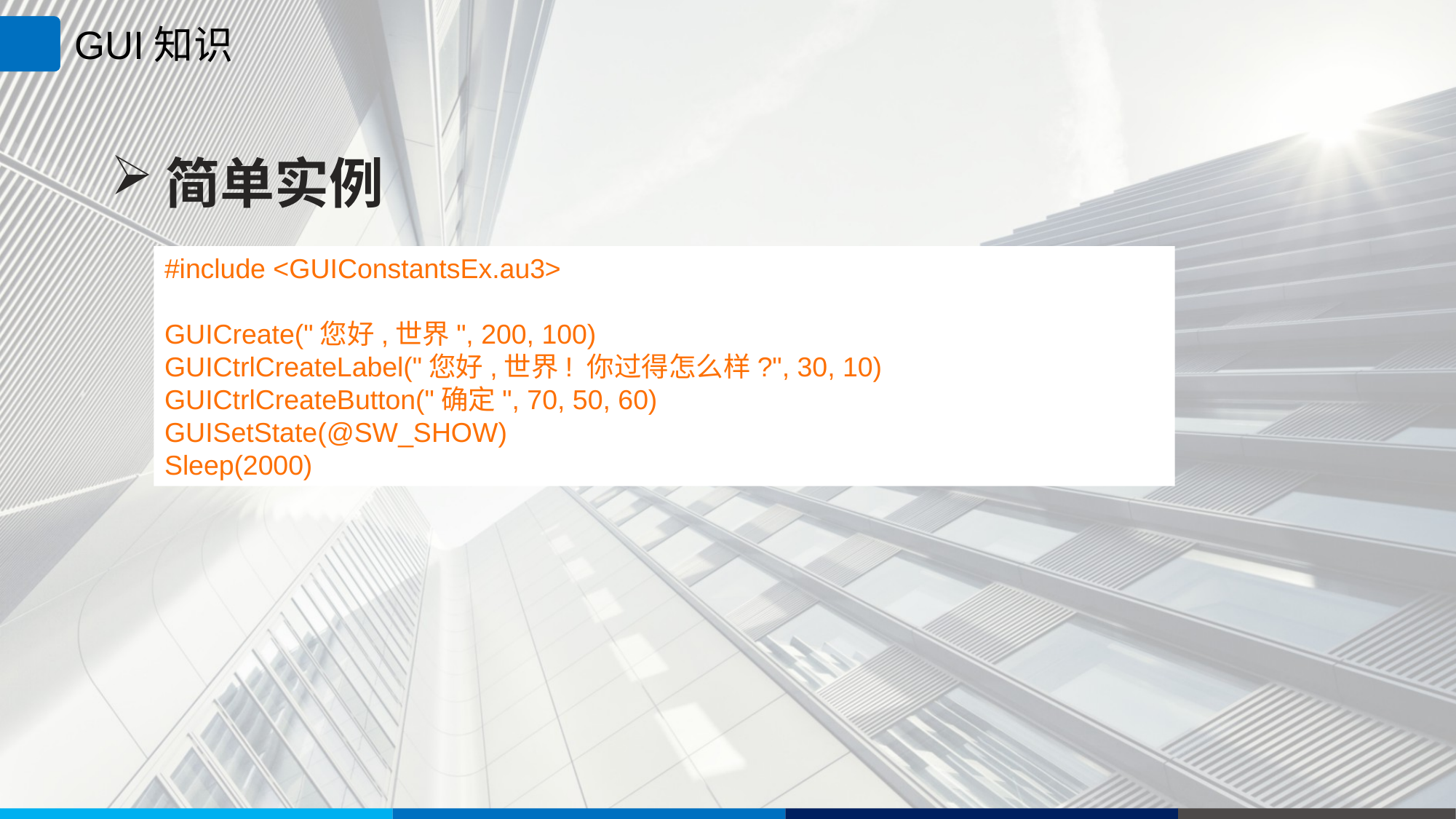

GUI知识

简单实例
#include <GUIConstantsEx.au3>

GUICreate("您好,世界", 200, 100)
GUICtrlCreateLabel("您好,世界! 你过得怎么样?", 30, 10)
GUICtrlCreateButton("确定", 70, 50, 60)
GUISetState(@SW_SHOW)
Sleep(2000)